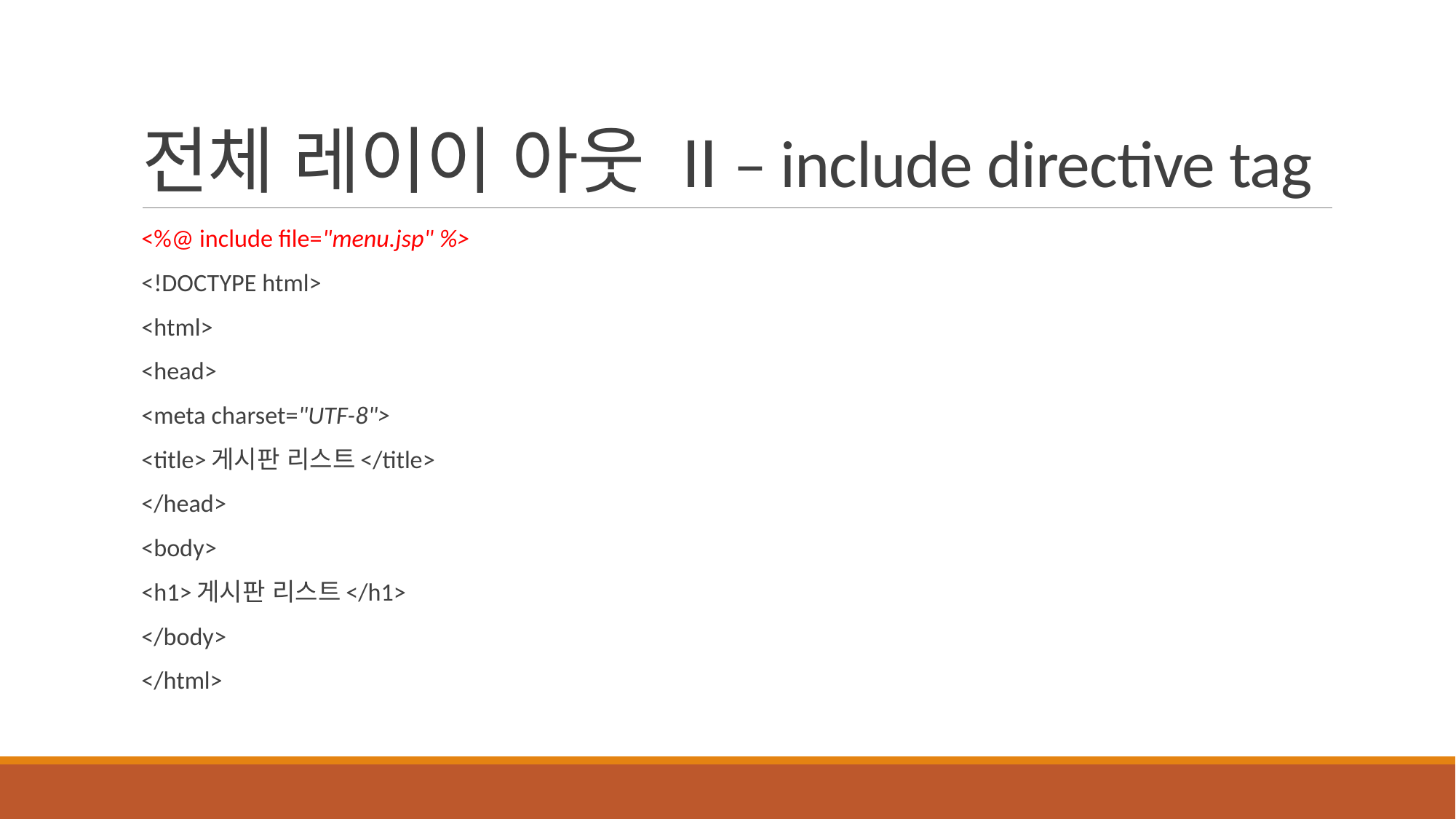

# 전체 레이이 아웃 II – include directive tag
<%@ include file="menu.jsp" %>
<!DOCTYPE html>
<html>
<head>
<meta charset="UTF-8">
<title>게시판 리스트</title>
</head>
<body>
<h1>게시판 리스트</h1>
</body>
</html>